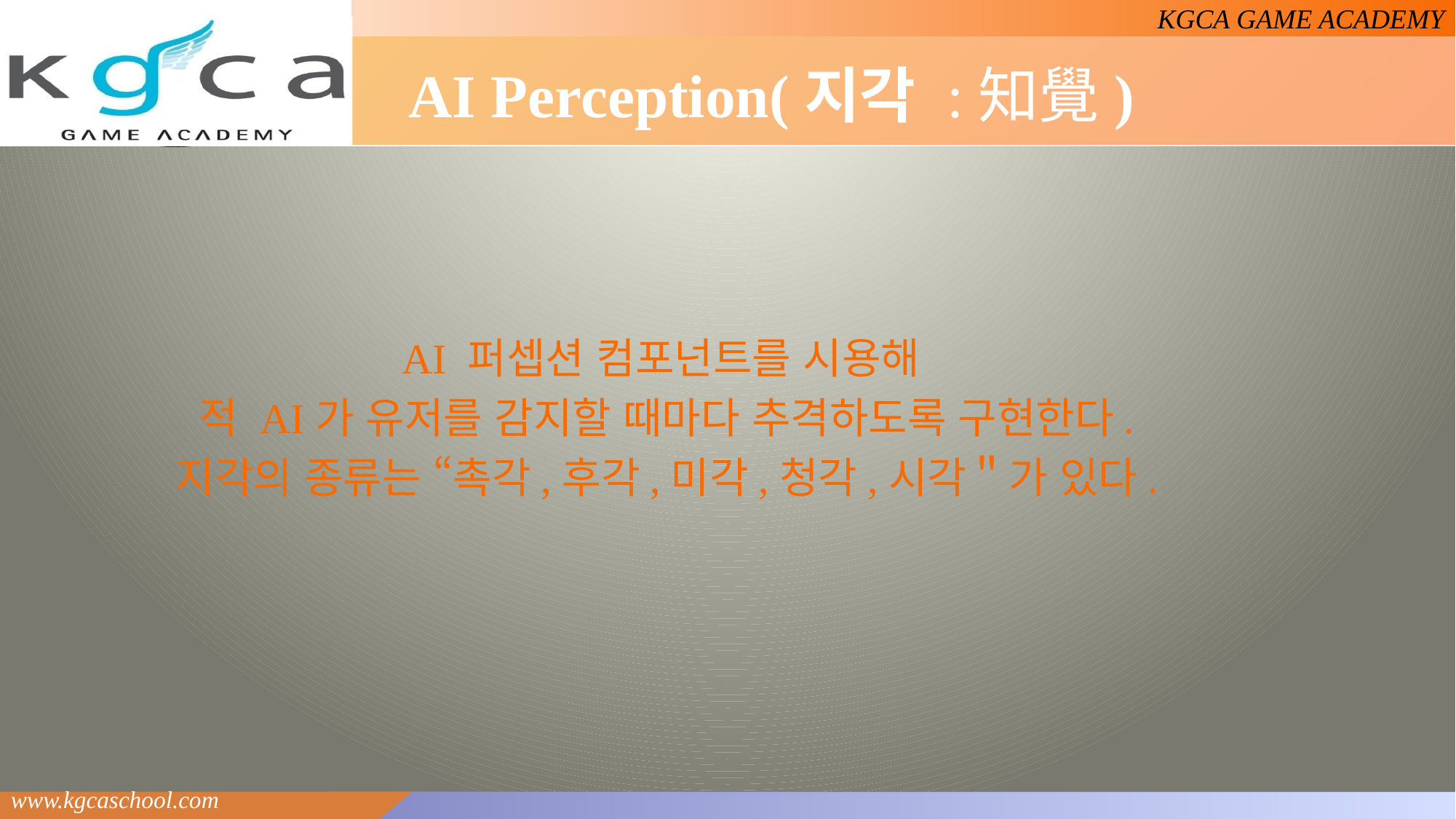

# AI Perception(지각 :知覺)
AI 퍼셉션 컴포넌트를 시용해
적 AI가 유저를 감지할 때마다 추격하도록 구현한다.
지각의 종류는 “촉각,후각,미각,청각,시각＂가 있다.